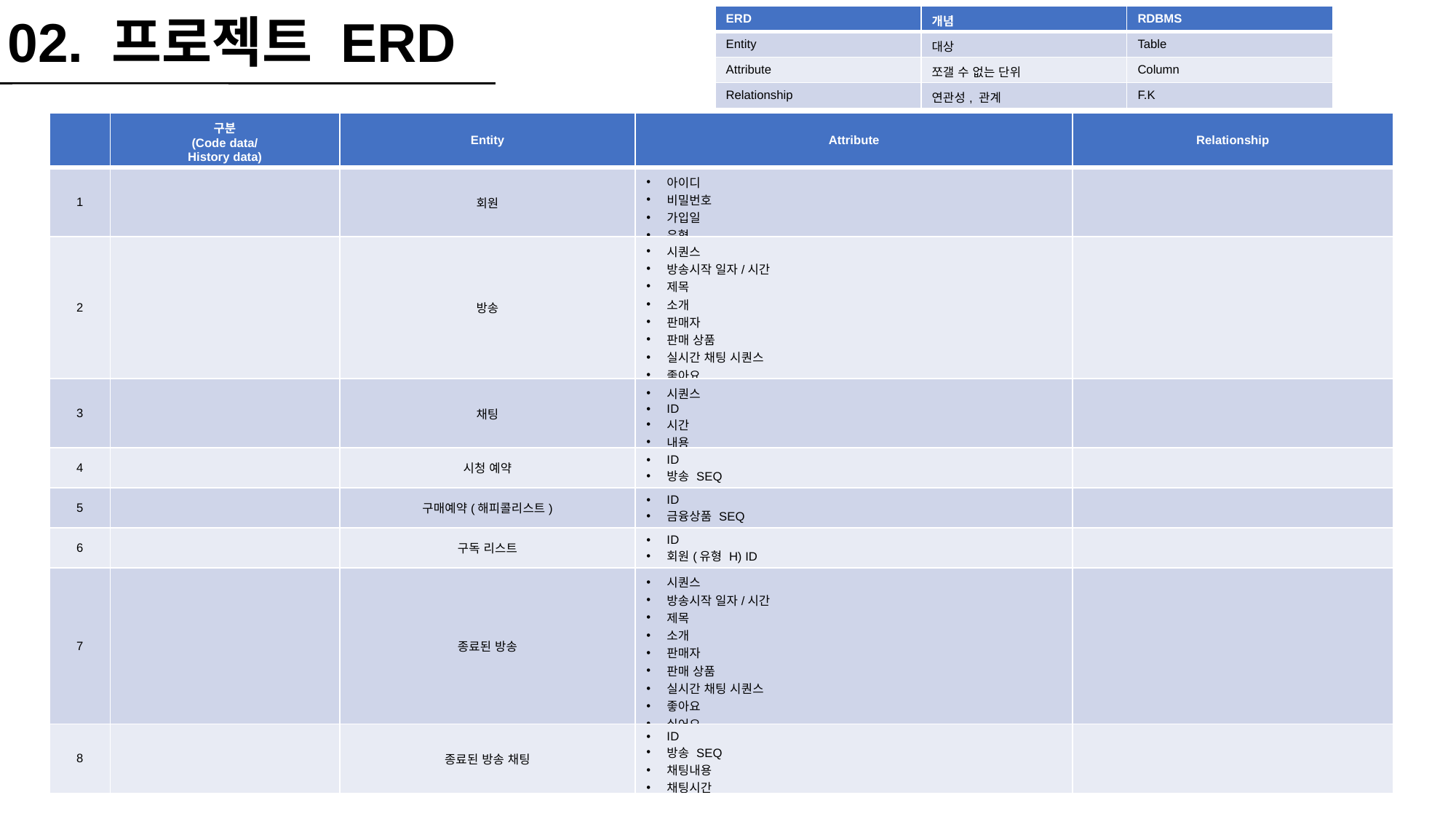

02. 프로젝트 ERD

| ERD | 개념 | RDBMS |
| --- | --- | --- |
| Entity | 대상 | Table |
| Attribute | 쪼갤 수 없는 단위 | Column |
| Relationship | 연관성, 관계 | F.K |
|  | 구분 (Code data/ History data) | Entity | Attribute | Relationship |
| --- | --- | --- | --- | --- |
| 1 |  | 회원 | 아이디 비밀번호 가입일 유형 |  |
| 2 |  | 방송 | 시퀀스 방송시작 일자/시간 제목 소개 판매자 판매 상품 실시간 채팅 시퀀스 좋아요 싫어요 |  |
| 3 |  | 채팅 | 시퀀스 ID 시간 내용 |  |
| 4 |  | 시청 예약 | ID 방송 SEQ |  |
| 5 |  | 구매예약(해피콜리스트) | ID 금융상품 SEQ |  |
| 6 |  | 구독 리스트 | ID 회원(유형 H) ID |  |
| 7 |  | 종료된 방송 | 시퀀스 방송시작 일자/시간 제목 소개 판매자 판매 상품 실시간 채팅 시퀀스 좋아요 싫어요 방송종료 시간 |  |
| 8 |  | 종료된 방송 채팅 | ID 방송 SEQ 채팅내용 채팅시간 |  |
□ Entity 리스트
□ Attribute 리스트
□ Relationship 리스트